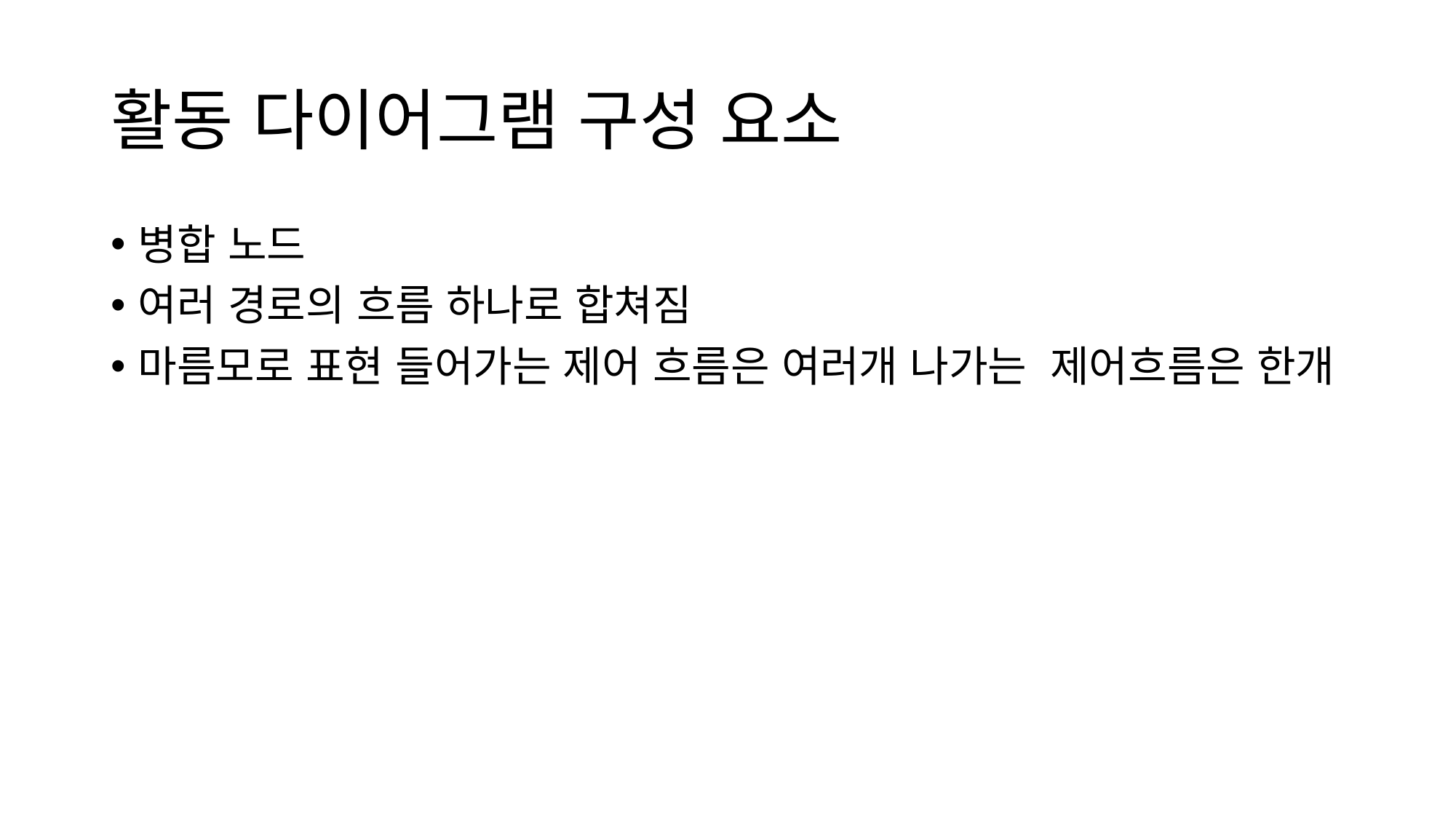

# 활동 다이어그램 구성 요소
병합 노드
여러 경로의 흐름 하나로 합쳐짐
마름모로 표현 들어가는 제어 흐름은 여러개 나가는  제어흐름은 한개